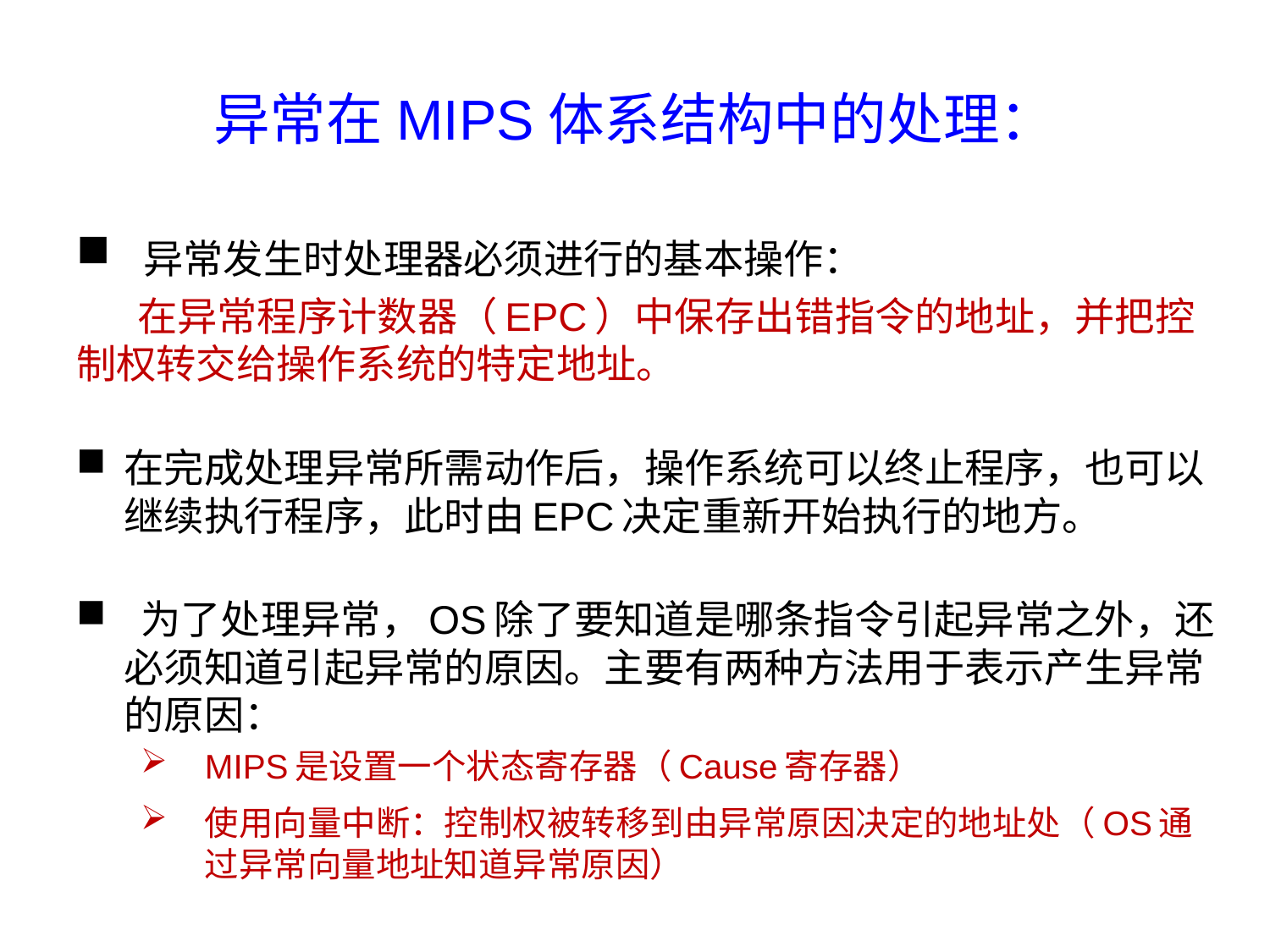

# 异常在MIPS体系结构中的处理：
 异常发生时处理器必须进行的基本操作：
      在异常程序计数器（EPC）中保存出错指令的地址，并把控制权转交给操作系统的特定地址。

在完成处理异常所需动作后，操作系统可以终止程序，也可以继续执行程序，此时由EPC决定重新开始执行的地方。

 为了处理异常，OS除了要知道是哪条指令引起异常之外，还必须知道引起异常的原因。主要有两种方法用于表示产生异常的原因：
MIPS是设置一个状态寄存器（Cause寄存器）
使用向量中断：控制权被转移到由异常原因决定的地址处（OS通过异常向量地址知道异常原因）